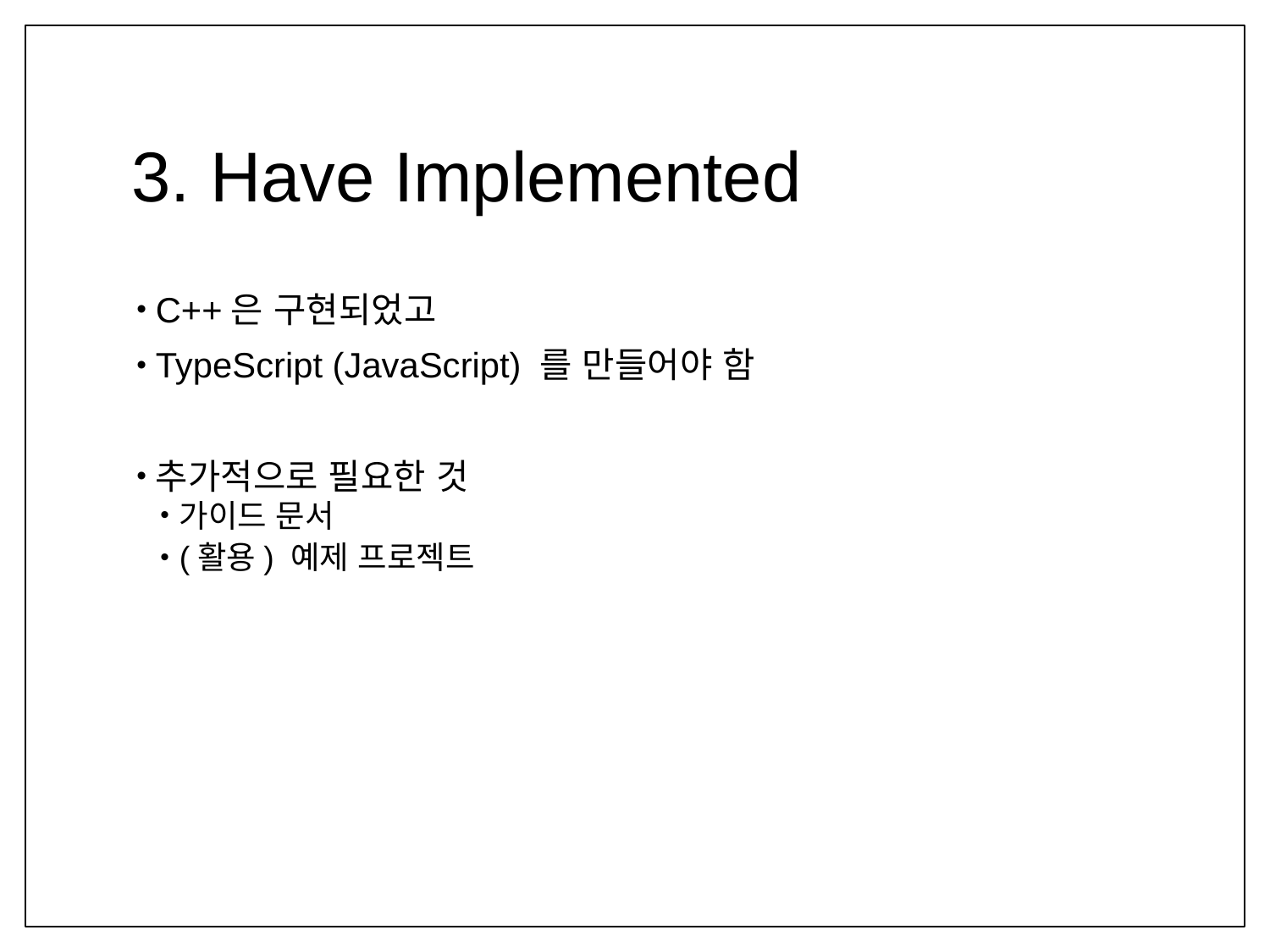

# 3. Have Implemented
C++은 구현되었고
TypeScript (JavaScript) 를 만들어야 함

추가적으로 필요한 것
가이드 문서
(활용) 예제 프로젝트